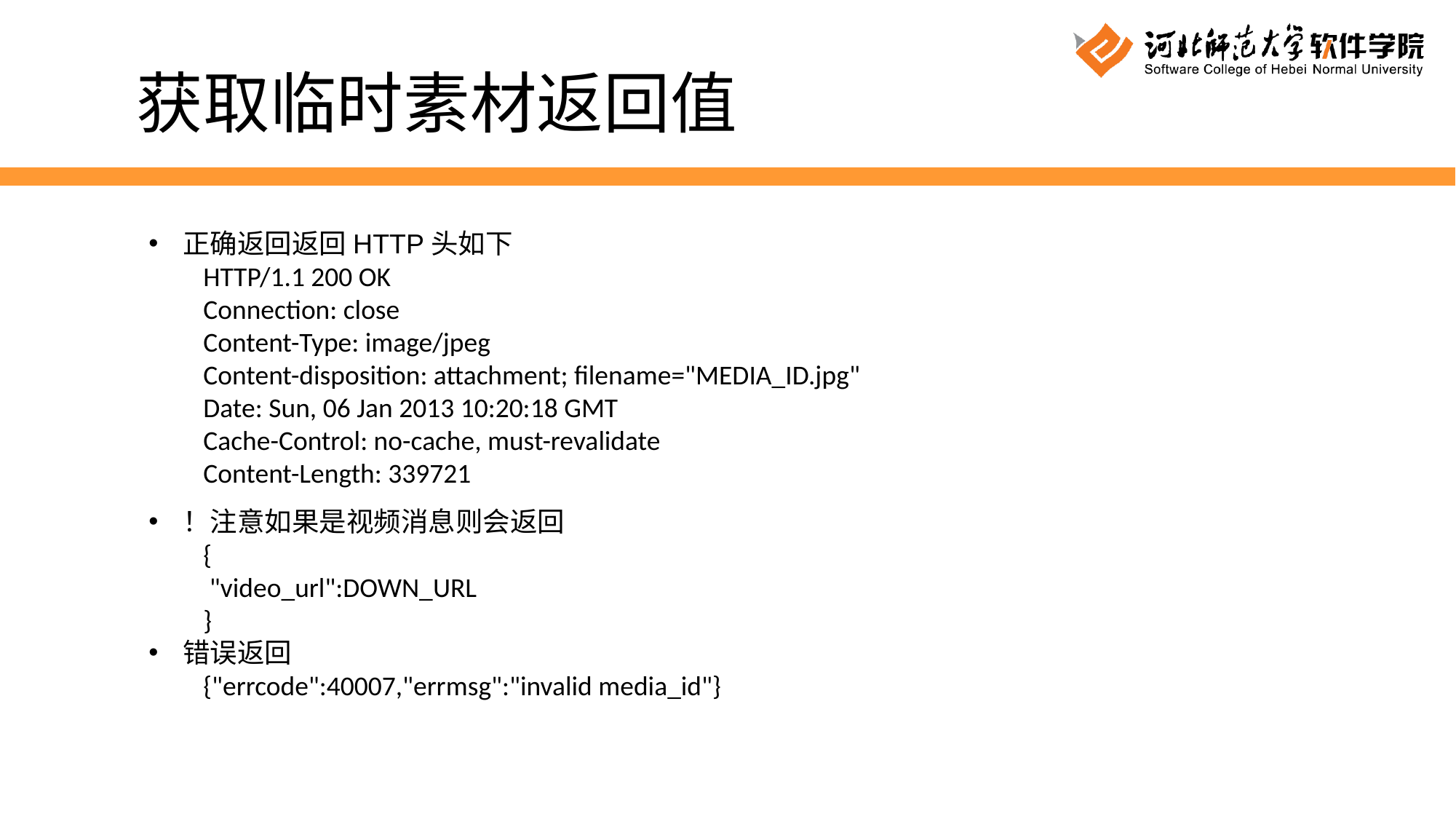

获取临时素材返回值
正确返回返回HTTP头如下
HTTP/1.1 200 OK
Connection: close
Content-Type: image/jpeg
Content-disposition: attachment; filename="MEDIA_ID.jpg"
Date: Sun, 06 Jan 2013 10:20:18 GMT
Cache-Control: no-cache, must-revalidate
Content-Length: 339721
！注意如果是视频消息则会返回
{
 "video_url":DOWN_URL
}
错误返回
{"errcode":40007,"errmsg":"invalid media_id"}